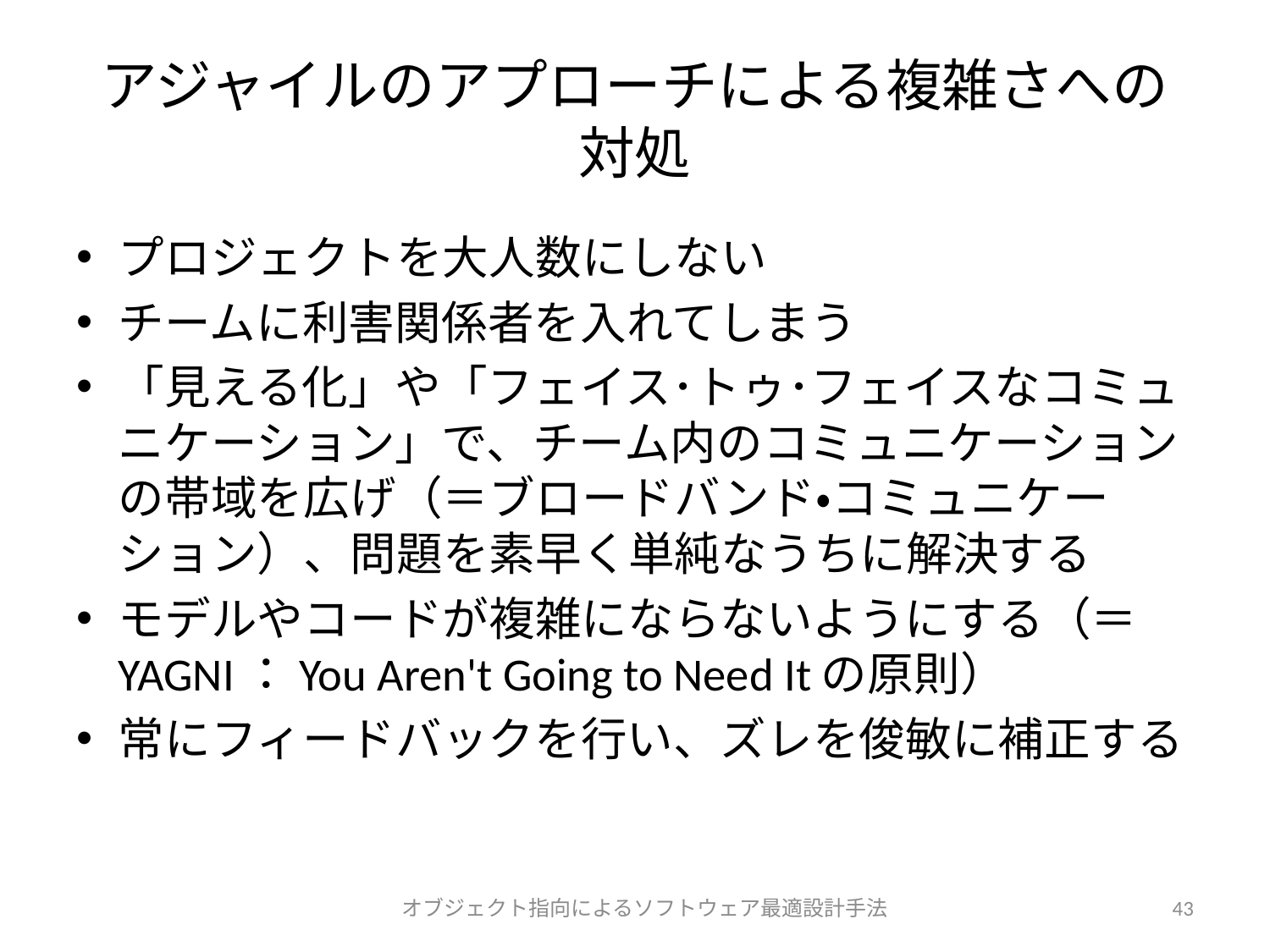

# アジャイルのアプローチによる複雑さへの対処
プロジェクトを大人数にしない
チームに利害関係者を入れてしまう
「見える化」や「フェイス･トゥ･フェイスなコミュニケーション」で、チーム内のコミュニケーションの帯域を広げ（＝ブロードバンド・コミュニケーション）、問題を素早く単純なうちに解決する
モデルやコードが複雑にならないようにする（＝YAGNI：You Aren't Going to Need Itの原則）
常にフィードバックを行い、ズレを俊敏に補正する
オブジェクト指向によるソフトウェア最適設計手法
43